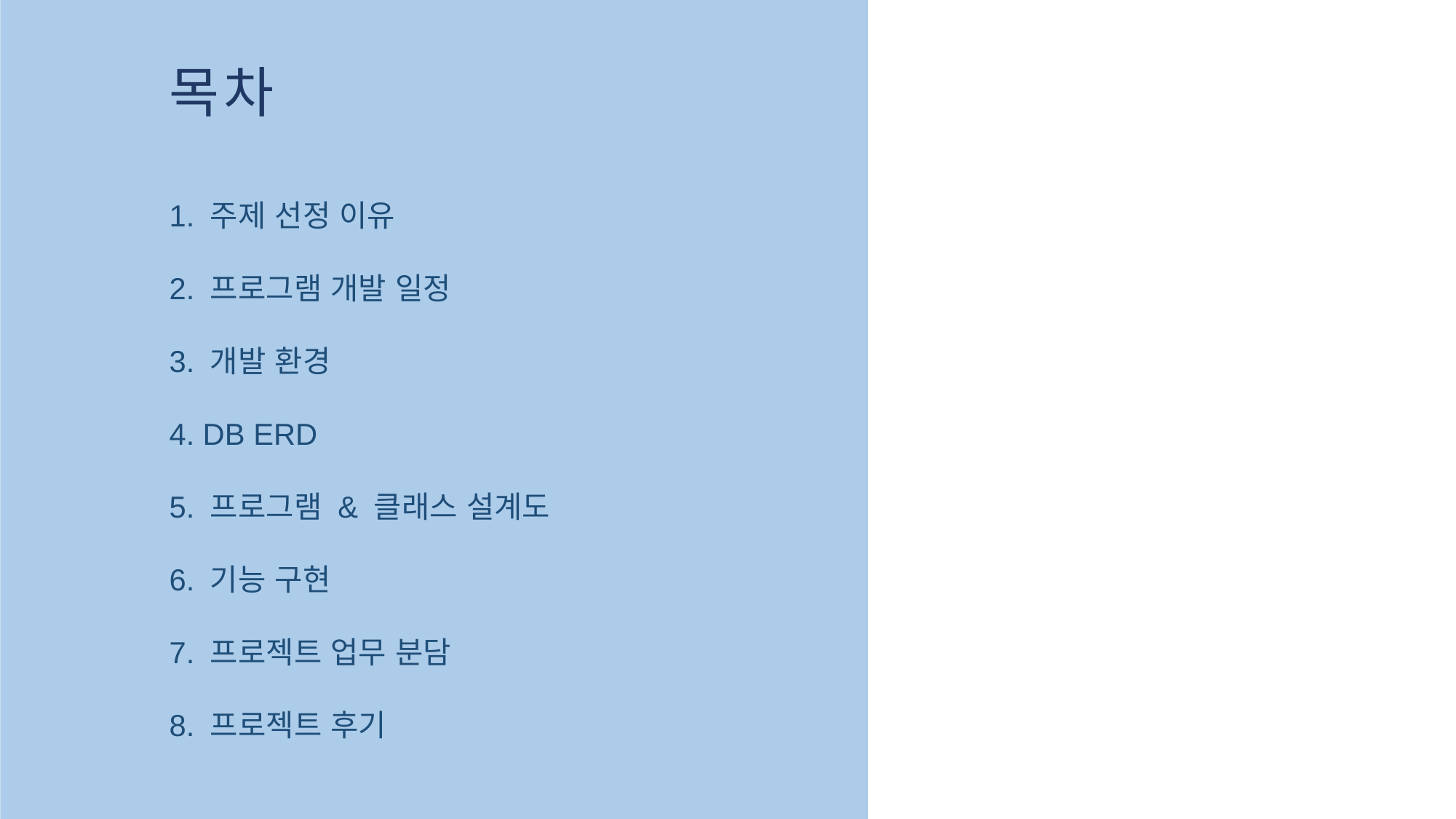

목차

1. 주제 선정 이유

2. 프로그램 개발 일정

3. 개발 환경

4. DB ERD

5. 프로그램 & 클래스 설계도

6. 기능 구현

7. 프로젝트 업무 분담

8. 프로젝트 후기